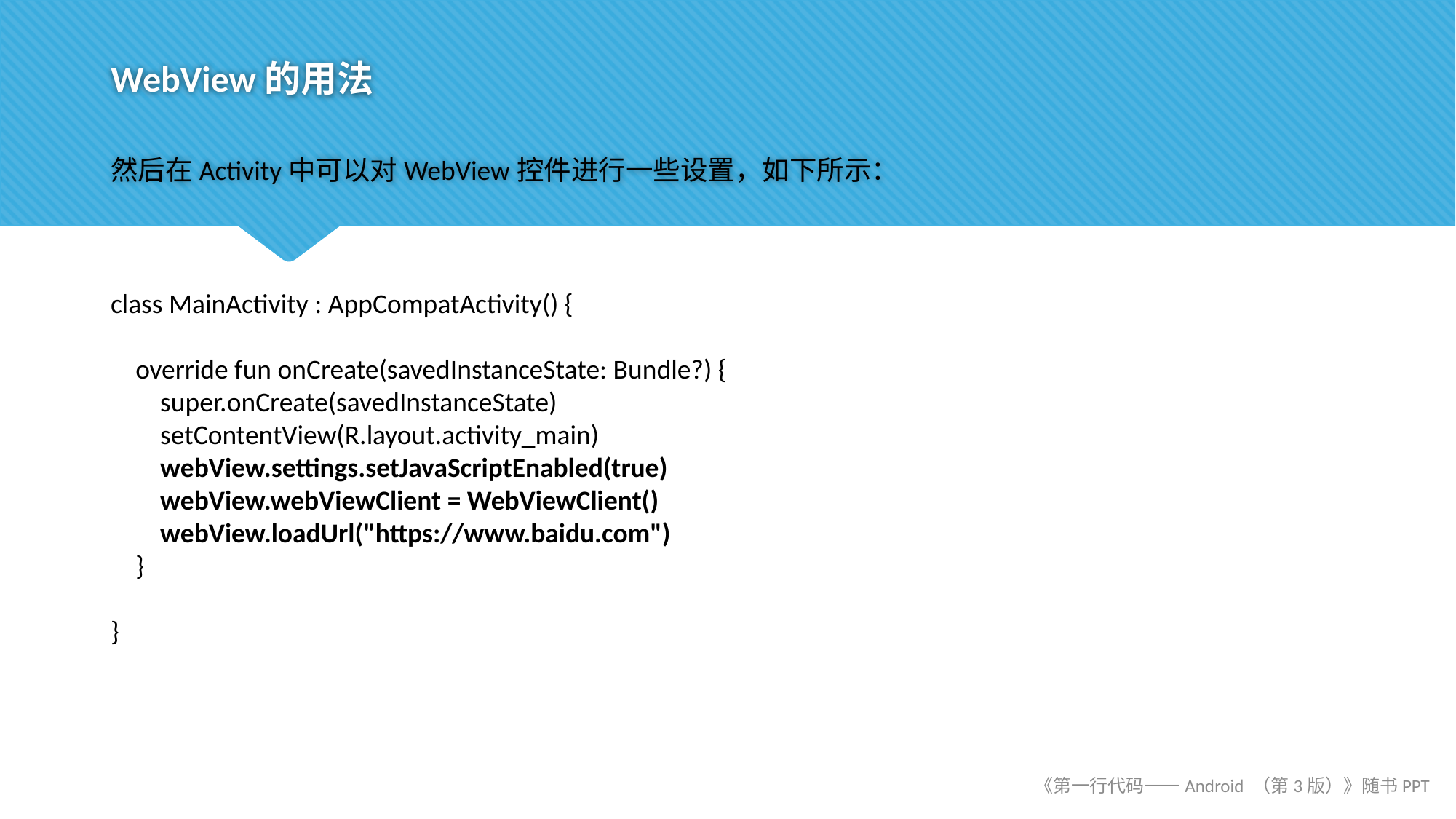

# WebView的用法
然后在Activity中可以对WebView控件进行一些设置，如下所示：
class MainActivity : AppCompatActivity() {

    override fun onCreate(savedInstanceState: Bundle?) {
        super.onCreate(savedInstanceState)
        setContentView(R.layout.activity_main)
        webView.settings.setJavaScriptEnabled(true)
        webView.webViewClient = WebViewClient()
        webView.loadUrl("https://www.baidu.com")
    }

}